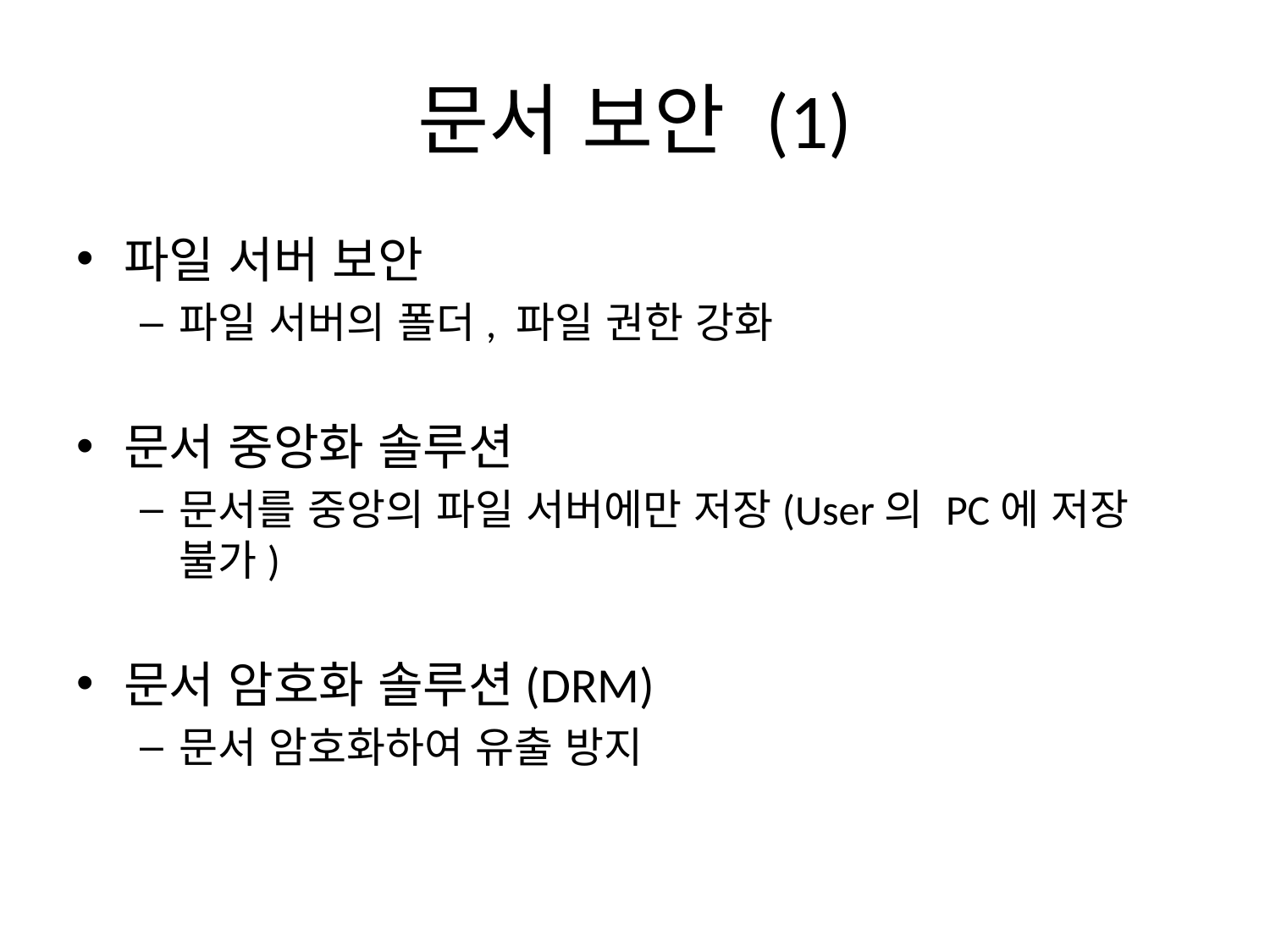

# 문서 보안 (1)
파일 서버 보안
파일 서버의 폴더, 파일 권한 강화

문서 중앙화 솔루션
문서를 중앙의 파일 서버에만 저장(User의 PC에 저장 불가)

문서 암호화 솔루션(DRM)
문서 암호화하여 유출 방지